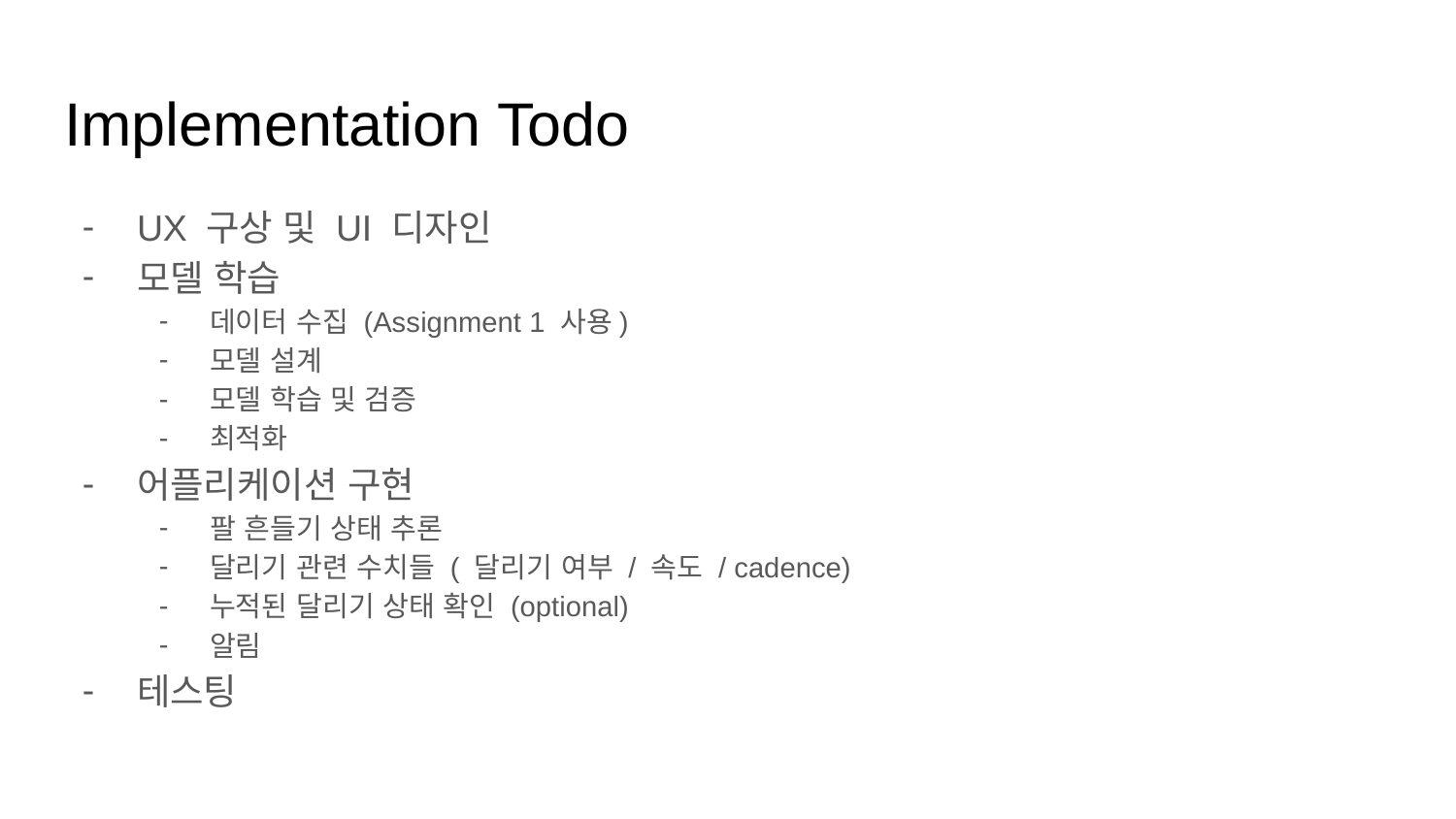

# Implementation Todo
UX 구상 및 UI 디자인
모델 학습
데이터 수집 (Assignment 1 사용)
모델 설계
모델 학습 및 검증
최적화
어플리케이션 구현
팔 흔들기 상태 추론
달리기 관련 수치들 ( 달리기 여부 / 속도 / cadence)
누적된 달리기 상태 확인 (optional)
알림
테스팅